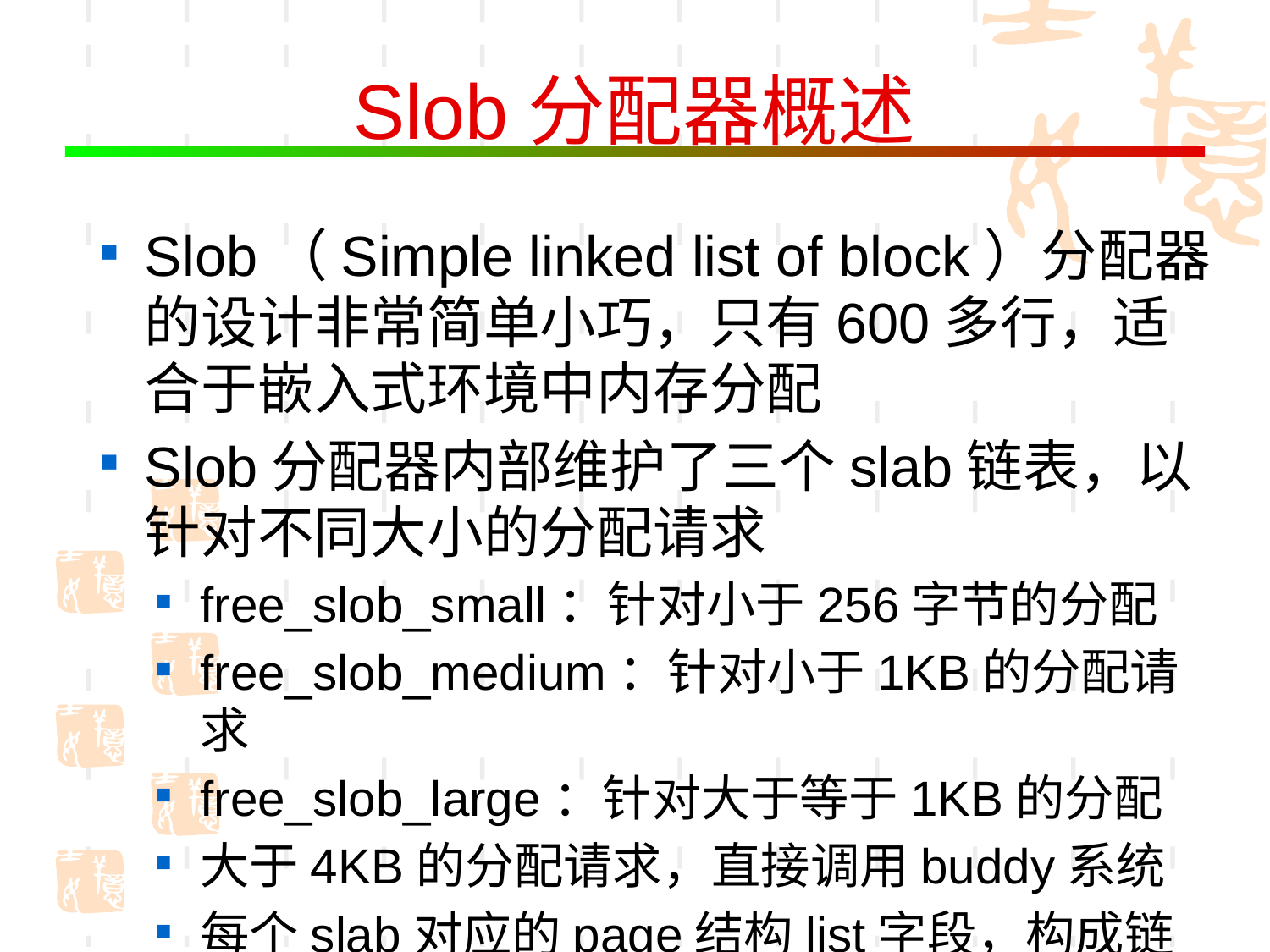

# Slob分配器概述
Slob（Simple linked list of block）分配器的设计非常简单小巧，只有600多行，适合于嵌入式环境中内存分配
Slob分配器内部维护了三个slab链表，以针对不同大小的分配请求
free_slob_small：针对小于256字节的分配
free_slob_medium：针对小于1KB的分配请求
free_slob_large：针对大于等于1KB的分配
大于4KB的分配请求，直接调用buddy系统
每个slab对应的page结构list字段，构成链表